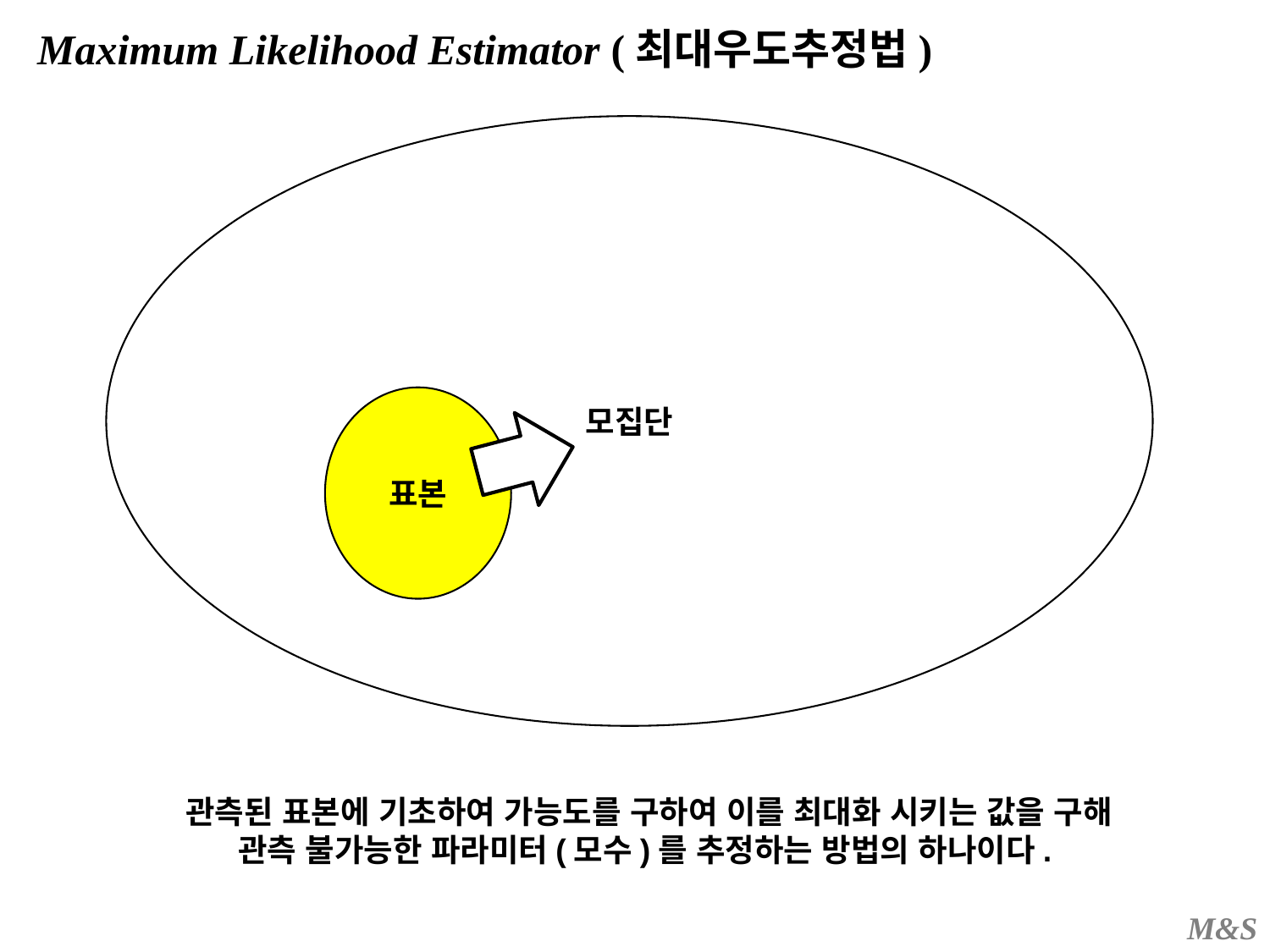

Maximum Likelihood Estimator (최대우도추정법)
모집단
표본

관측된 표본에 기초하여 가능도를 구하여 이를 최대화 시키는 값을 구해
관측 불가능한 파라미터(모수)를 추정하는 방법의 하나이다.